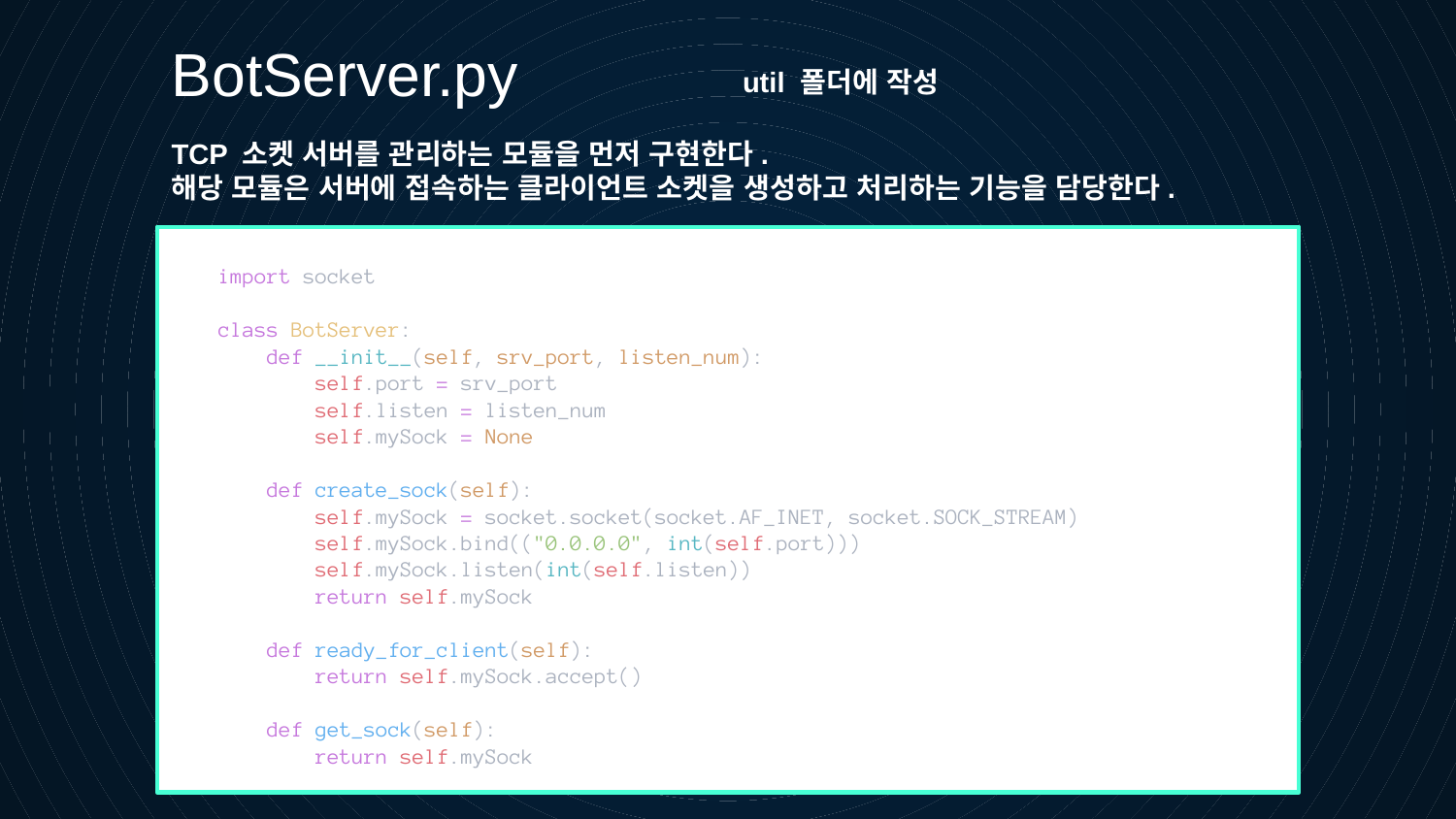

BotServer.py
util 폴더에 작성
TCP 소켓 서버를 관리하는 모듈을 먼저 구현한다.
해당 모듈은 서버에 접속하는 클라이언트 소켓을 생성하고 처리하는 기능을 담당한다.

import socket
class BotServer:
    def __init__(self, srv_port, listen_num):
        self.port = srv_port
        self.listen = listen_num
        self.mySock = None
    def create_sock(self):
        self.mySock = socket.socket(socket.AF_INET, socket.SOCK_STREAM)
        self.mySock.bind(("0.0.0.0", int(self.port)))
        self.mySock.listen(int(self.listen))
        return self.mySock
    def ready_for_client(self):
        return self.mySock.accept()
    def get_sock(self):
        return self.mySock